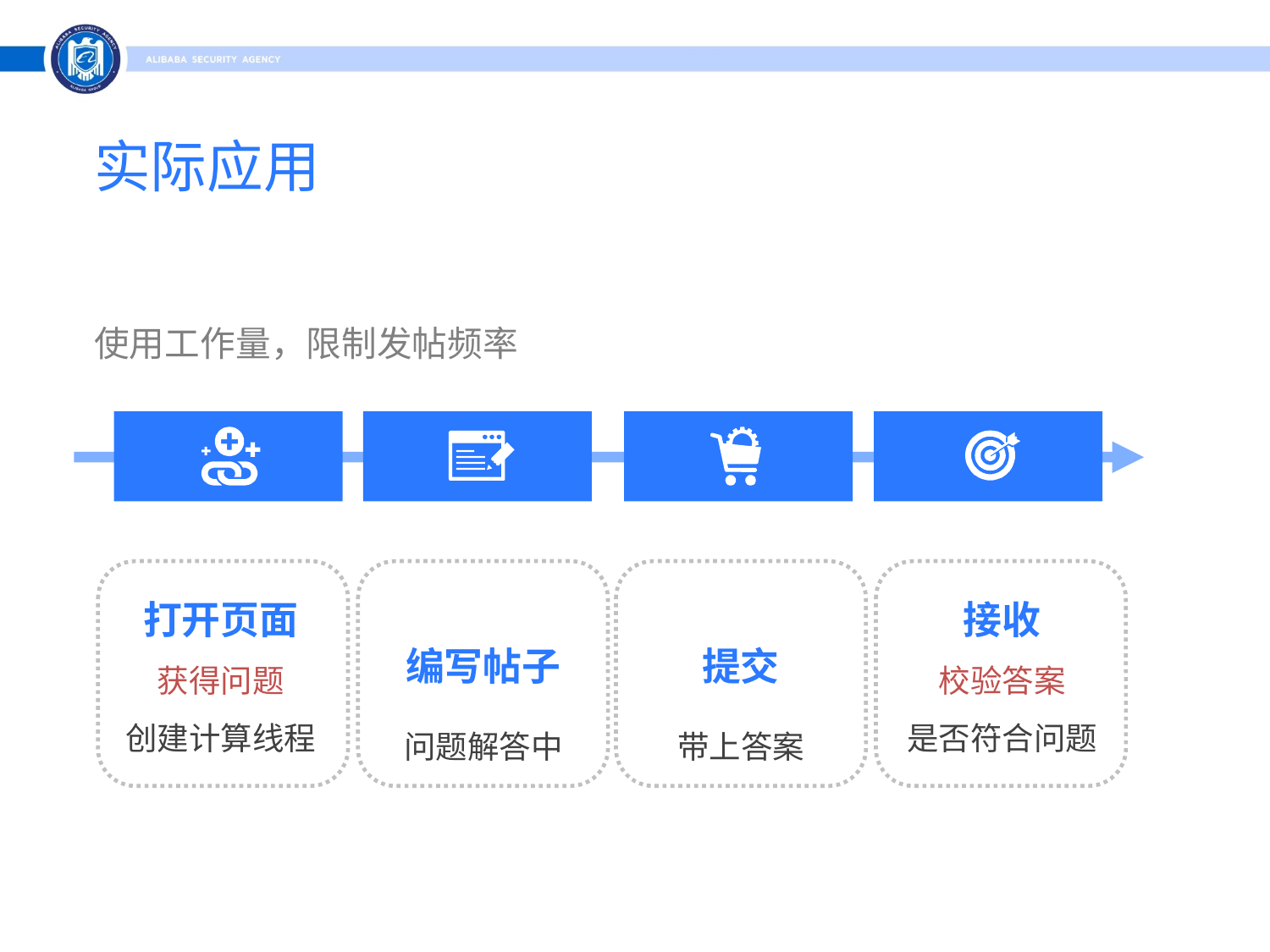

实际应用
使用工作量，限制发帖频率

打开页面
获得问题
创建计算线程
编写帖子
问题解答中
提交
带上答案
接收
校验答案
是否符合问题